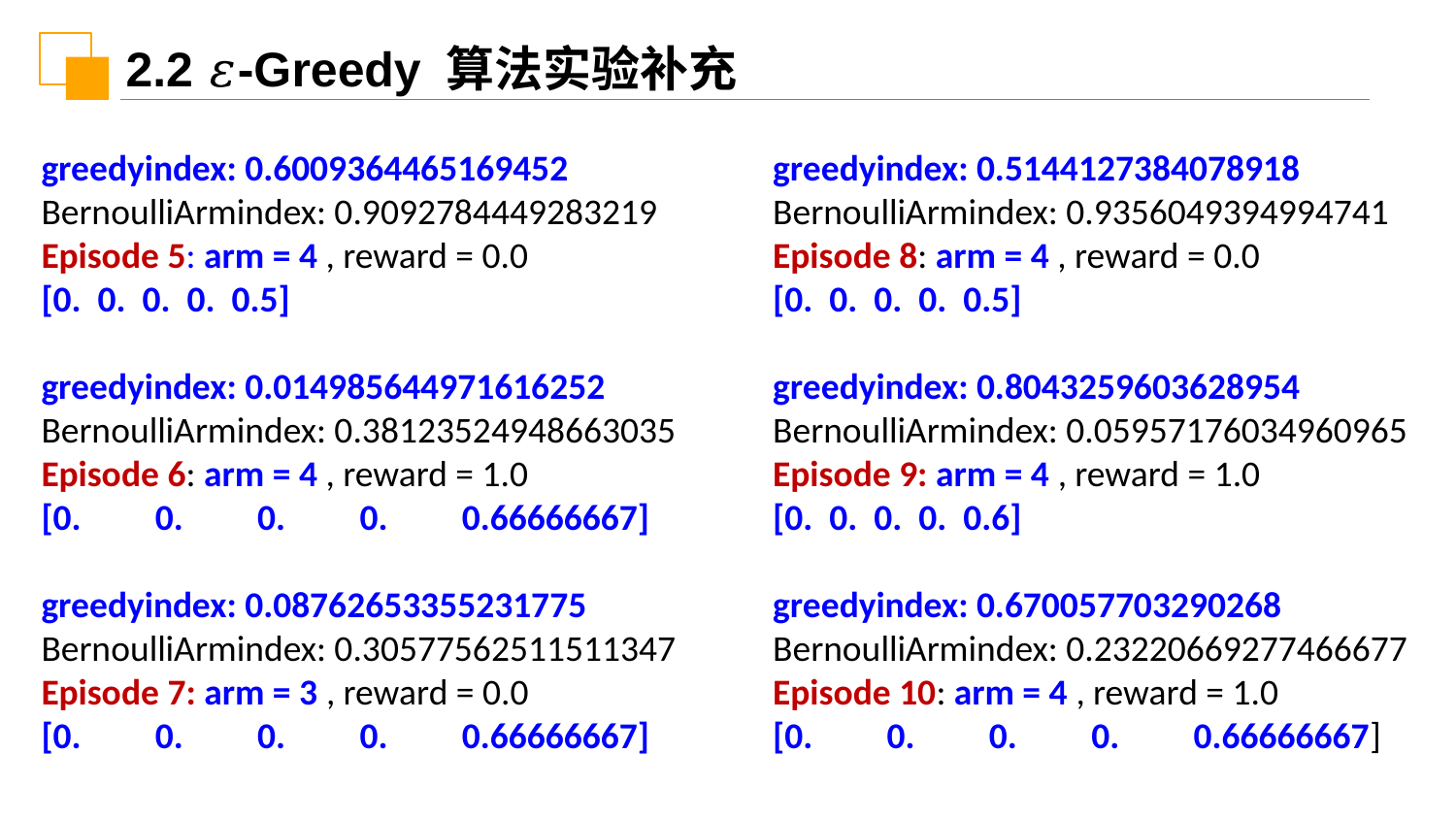

2.2 𝜀-Greedy 算法实验补充
greedyindex: 0.6009364465169452
BernoulliArmindex: 0.9092784449283219
Episode 5: arm = 4 , reward = 0.0
[0.  0.  0.  0.  0.5]

greedyindex: 0.014985644971616252
BernoulliArmindex: 0.38123524948663035
Episode 6: arm = 4 , reward = 1.0
[0.         0.         0.         0.         0.66666667]

greedyindex: 0.08762653355231775
BernoulliArmindex: 0.30577562511511347
Episode 7: arm = 3 , reward = 0.0
[0.         0.         0.         0.         0.66666667]
greedyindex: 0.5144127384078918
BernoulliArmindex: 0.9356049394994741
Episode 8: arm = 4 , reward = 0.0
[0.  0.  0.  0.  0.5]

greedyindex: 0.8043259603628954
BernoulliArmindex: 0.05957176034960965
Episode 9: arm = 4 , reward = 1.0
[0.  0.  0.  0.  0.6]

greedyindex: 0.670057703290268
BernoulliArmindex: 0.23220669277466677
Episode 10: arm = 4 , reward = 1.0
[0.         0.         0.         0.         0.66666667]